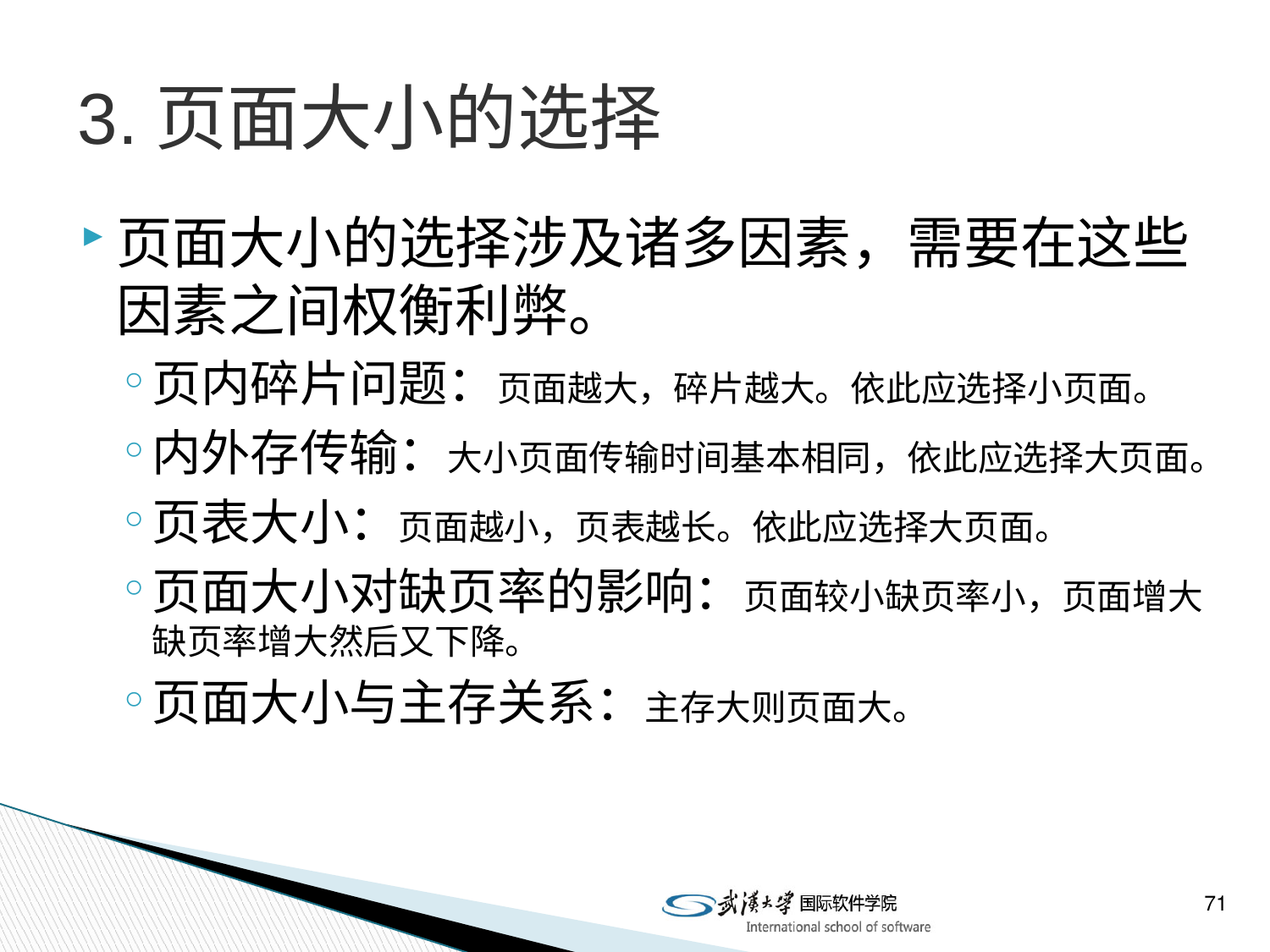

# 3.页面大小的选择
页面大小的选择涉及诸多因素，需要在这些因素之间权衡利弊。
页内碎片问题：页面越大，碎片越大。依此应选择小页面。
内外存传输：大小页面传输时间基本相同，依此应选择大页面。
页表大小：页面越小，页表越长。依此应选择大页面。
页面大小对缺页率的影响：页面较小缺页率小，页面增大缺页率增大然后又下降。
页面大小与主存关系：主存大则页面大。